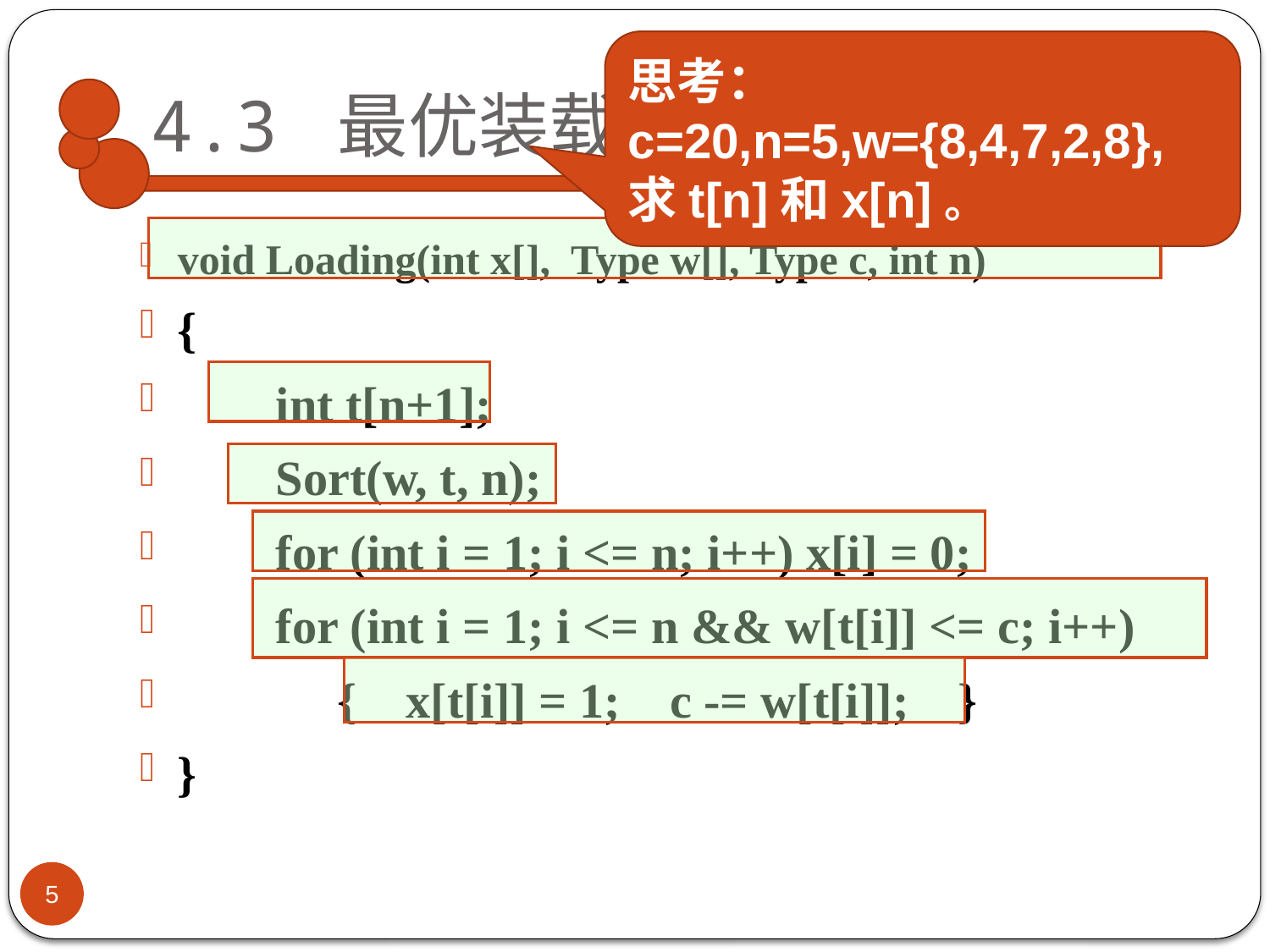

# 4.3 最优装载
思考：
c=20,n=5,w={8,4,7,2,8},
求t[n]和x[n]。
void Loading(int x[],  Type w[], Type c, int n)
{
        int t[n+1];
        Sort(w, t, n);
        for (int i = 1; i <= n; i++) x[i] = 0;
        for (int i = 1; i <= n && w[t[i]] <= c; i++)
             {    x[t[i]] = 1;    c -= w[t[i]];    }
}

5